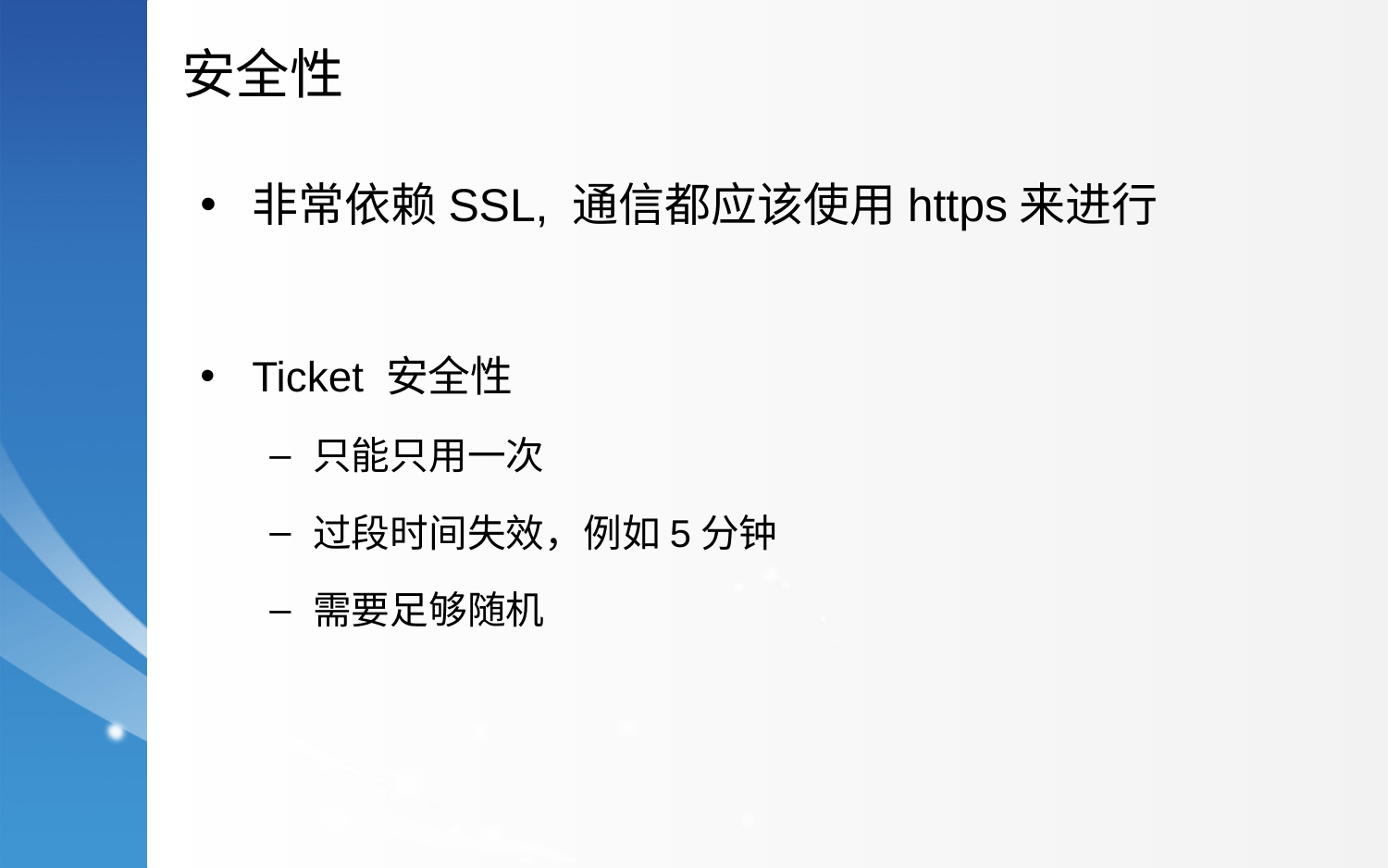

安全性
非常依赖SSL, 通信都应该使用https来进行

Ticket 安全性
只能只用一次
过段时间失效，例如5分钟
需要足够随机